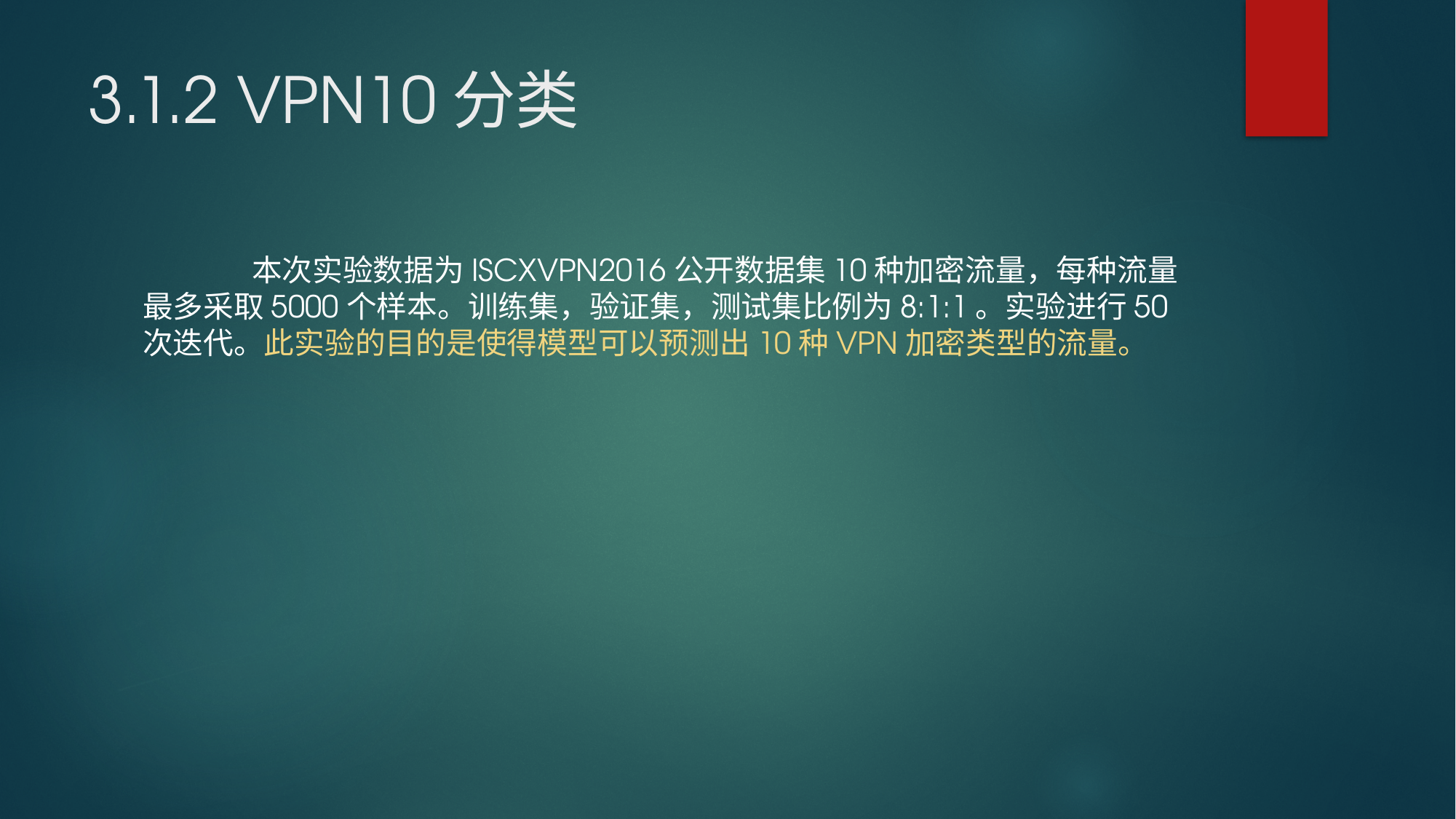

# 3.1.2 VPN10分类
	本次实验数据为ISCXVPN2016公开数据集10种加密流量，每种流量最多采取5000个样本。训练集，验证集，测试集比例为8:1:1。实验进行50次迭代。此实验的目的是使得模型可以预测出10种VPN加密类型的流量。